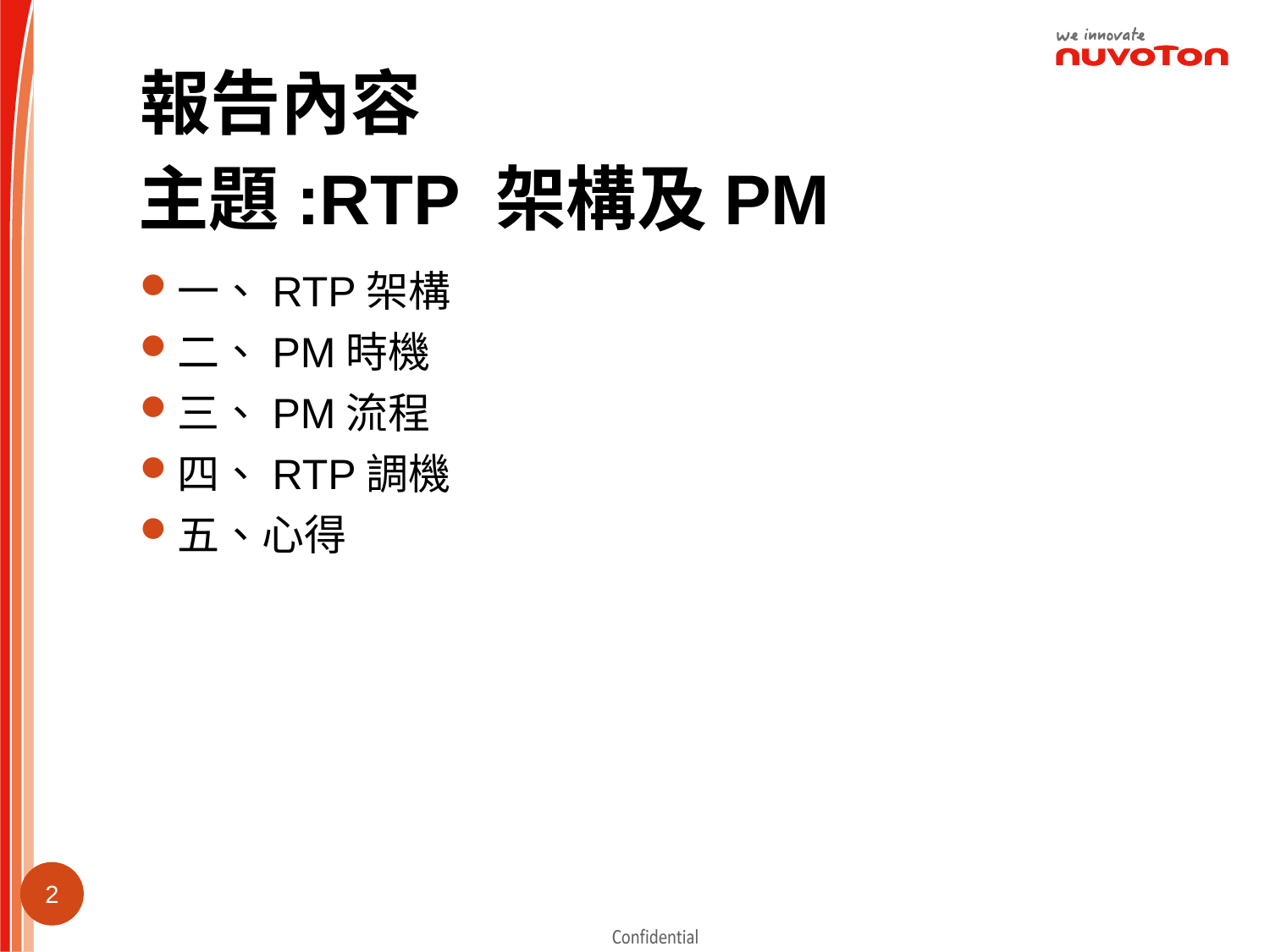

# 報告內容
主題:RTP 架構及PM
一、RTP架構
二、PM時機
三、PM流程
四、RTP調機
五、心得

2